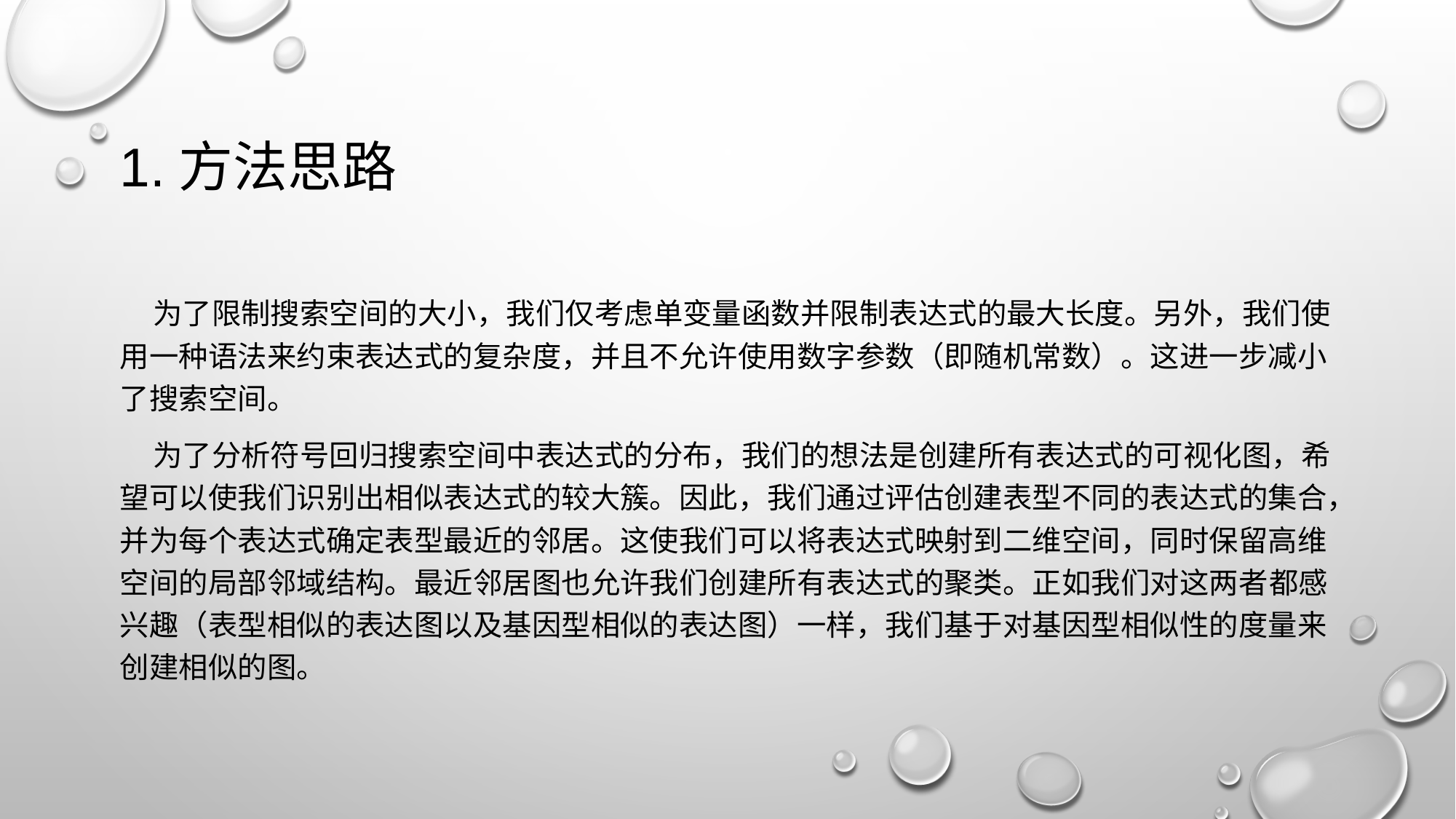

# 1.方法思路
    为了限制搜索空间的大小，我们仅考虑单变量函数并限制表达式的最大长度。另外，我们使用一种语法来约束表达式的复杂度，并且不允许使用数字参数（即随机常数）。这进一步减小了搜索空间。
    为了分析符号回归搜索空间中表达式的分布，我们的想法是创建所有表达式的可视化图，希望可以使我们识别出相似表达式的较大簇。因此，我们通过评估创建表型不同的表达式的集合，并为每个表达式确定表型最近的邻居。这使我们可以将表达式映射到二维空间，同时保留高维空间的局部邻域结构。最近邻居图也允许我们创建所有表达式的聚类。正如我们对这两者都感兴趣（表型相似的表达图以及基因型相似的表达图）一样，我们基于对基因型相似性的度量来创建相似的图。